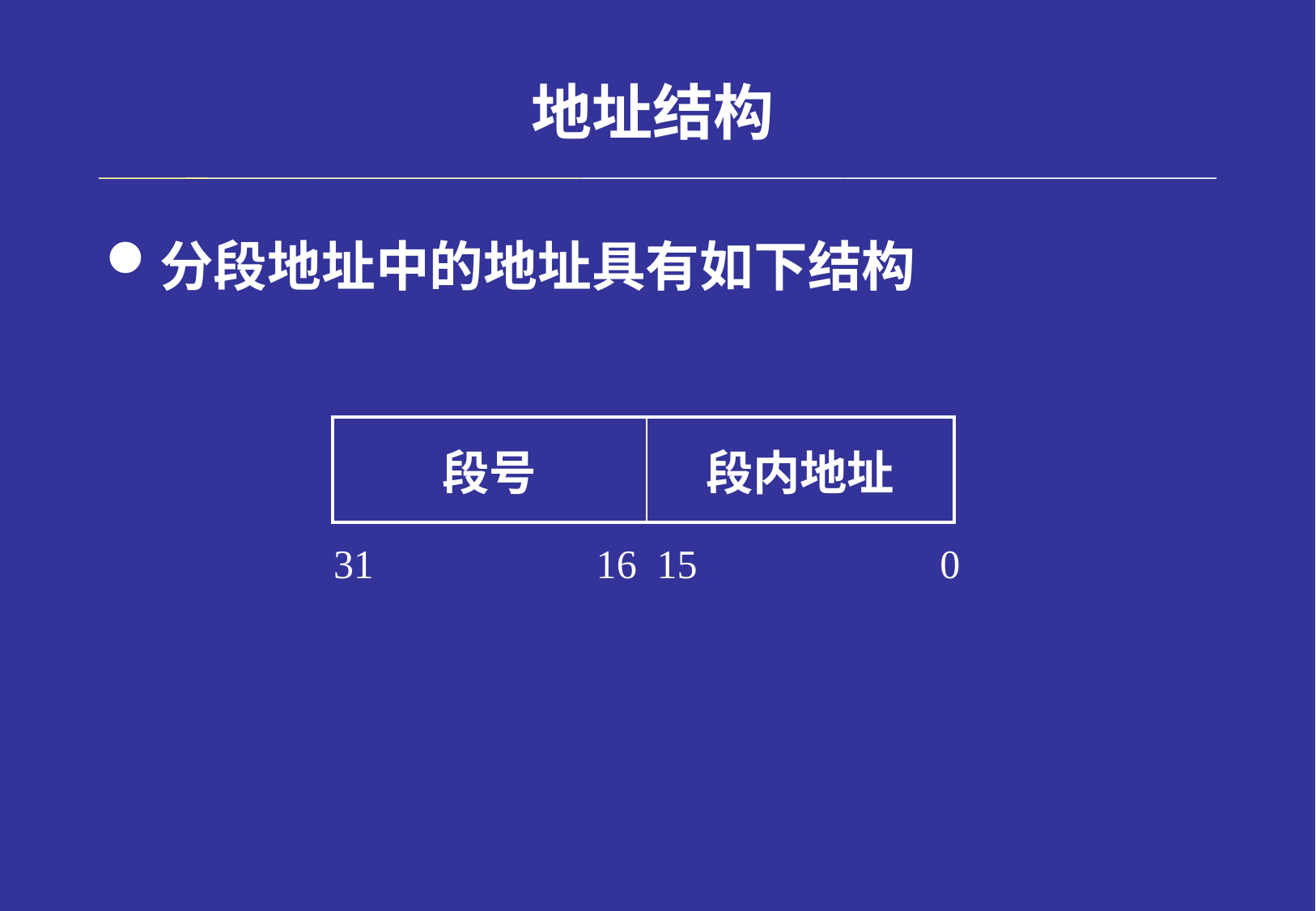

# 地址结构
分段地址中的地址具有如下结构
| 段号 | 段内地址 |
| --- | --- |
31                      16  15                        0